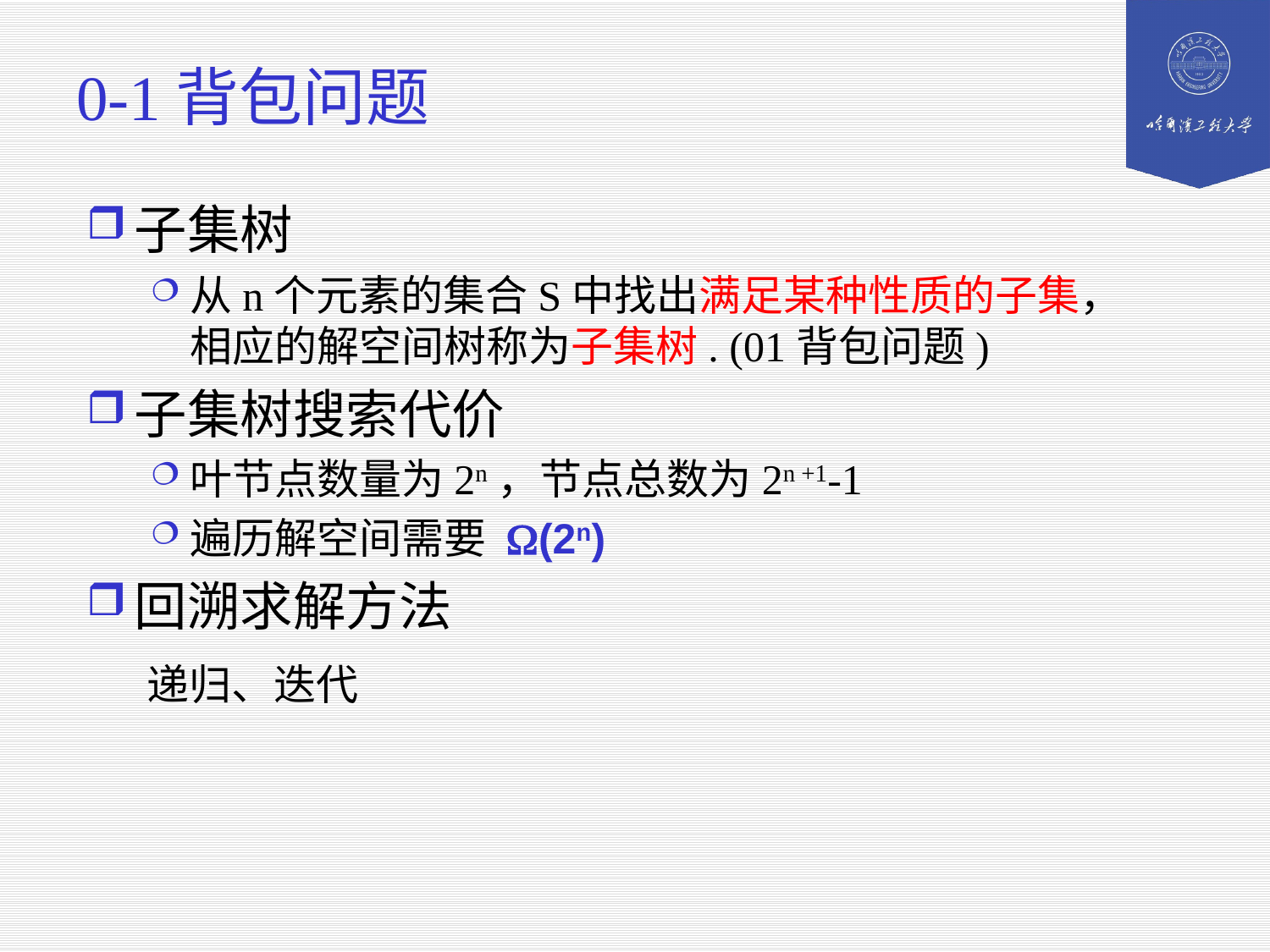

# 0-1背包问题
子集树
从n个元素的集合S中找出满足某种性质的子集，相应的解空间树称为子集树. (01背包问题)
子集树搜索代价
叶节点数量为2n，节点总数为2n +1-1
遍历解空间需要 Ω(2n)
回溯求解方法
    递归、迭代